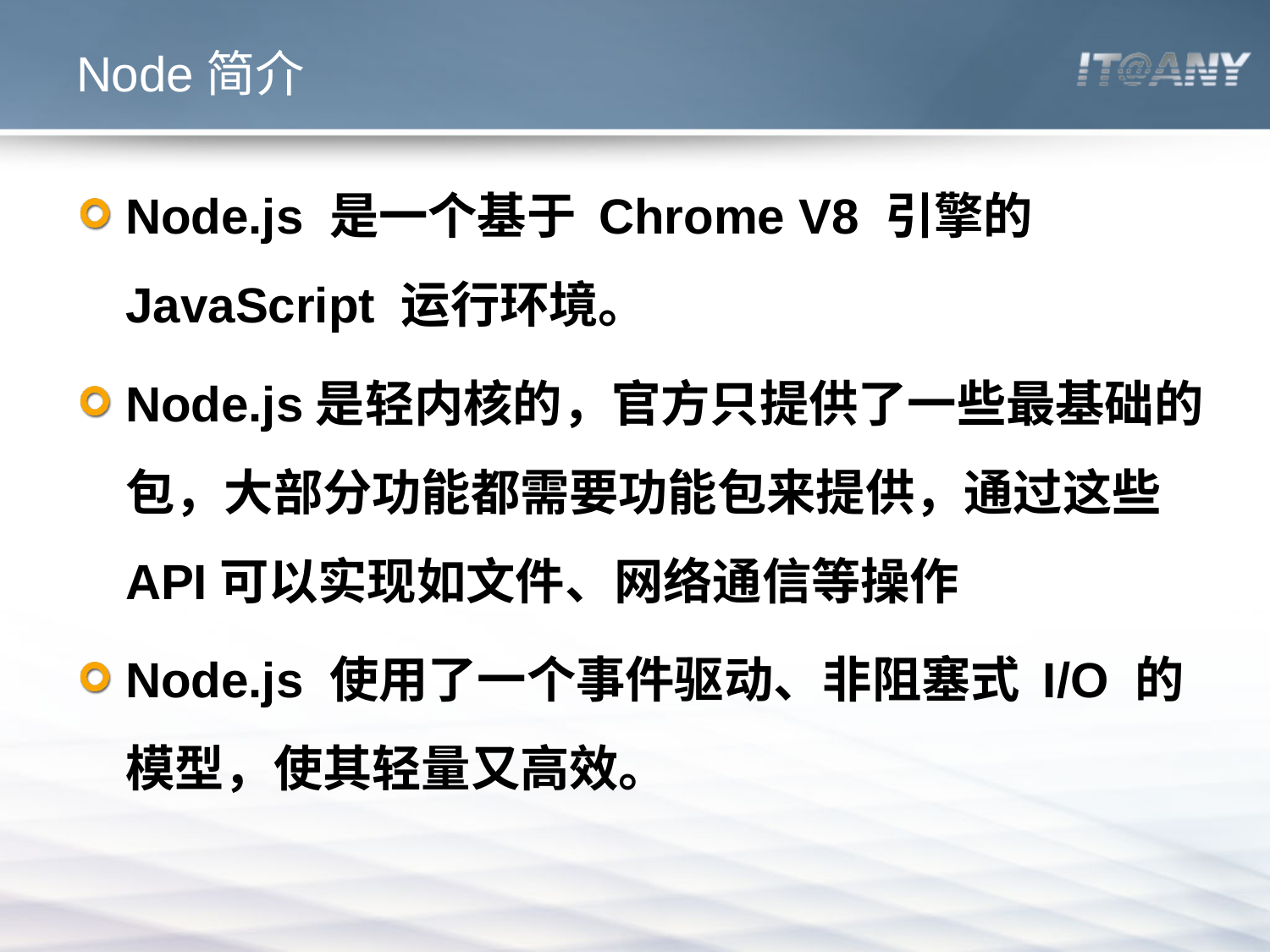

# Node简介
Node.js 是一个基于 Chrome V8 引擎的 JavaScript 运行环境。
Node.js是轻内核的，官方只提供了一些最基础的包，大部分功能都需要功能包来提供，通过这些API可以实现如文件、网络通信等操作
Node.js 使用了一个事件驱动、非阻塞式 I/O 的模型，使其轻量又高效。